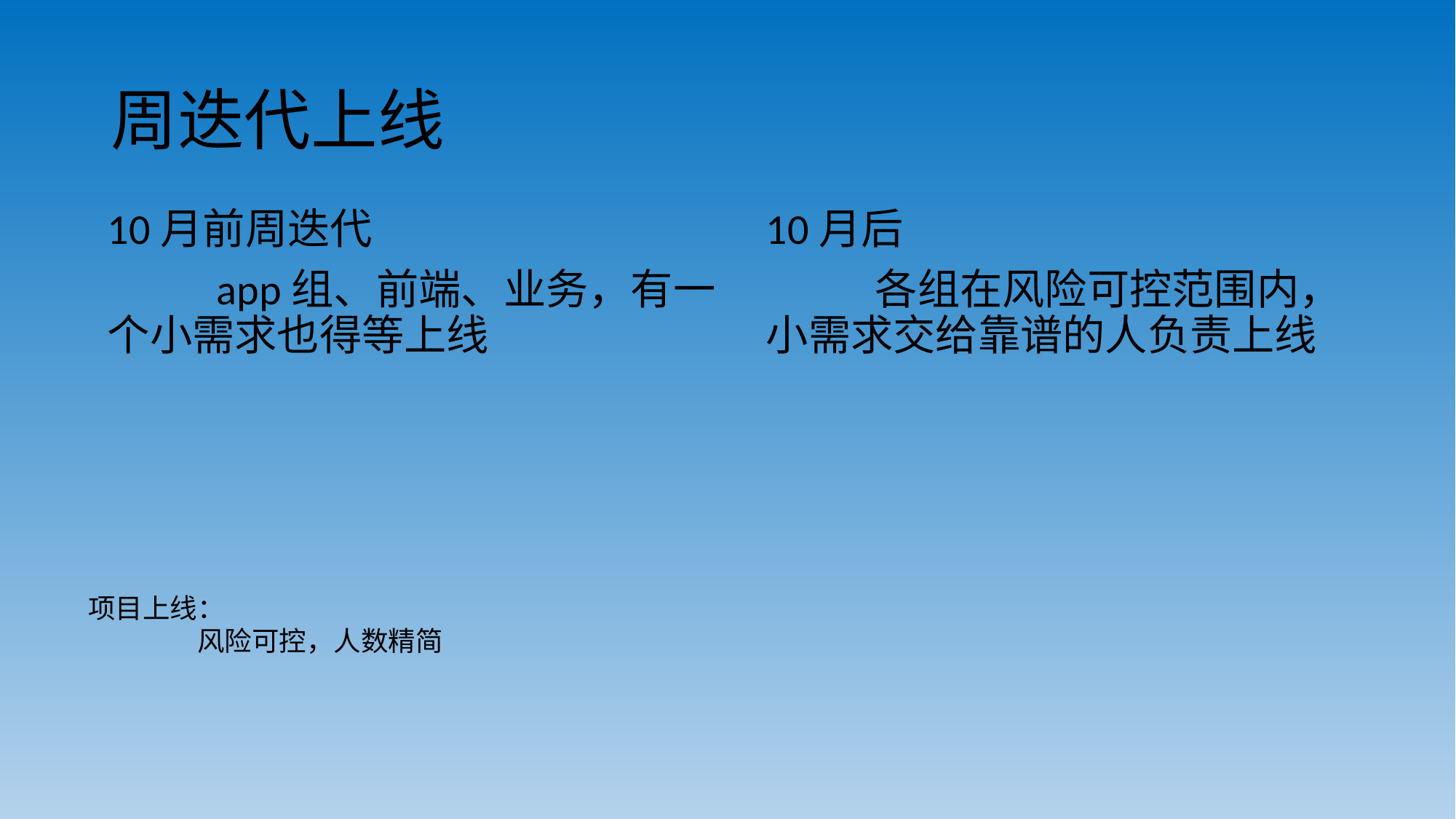

# 周迭代上线
10月前周迭代
	app组、前端、业务，有一个小需求也得等上线

10月后
	各组在风险可控范围内，小需求交给靠谱的人负责上线
项目上线：
	风险可控，人数精简